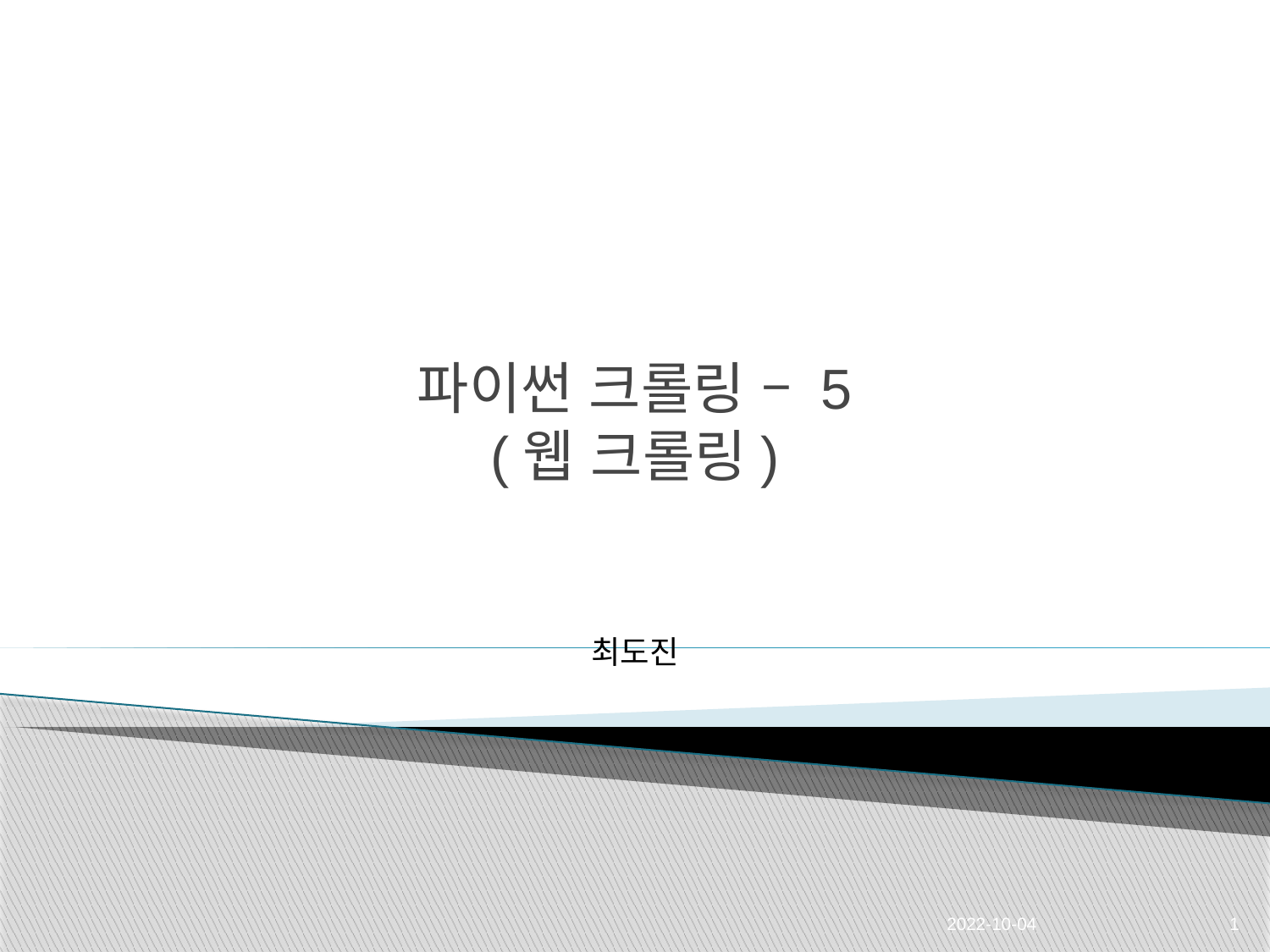

# 파이썬 크롤링 – 5 (웹 크롤링)
최도진
2022-10-04
1